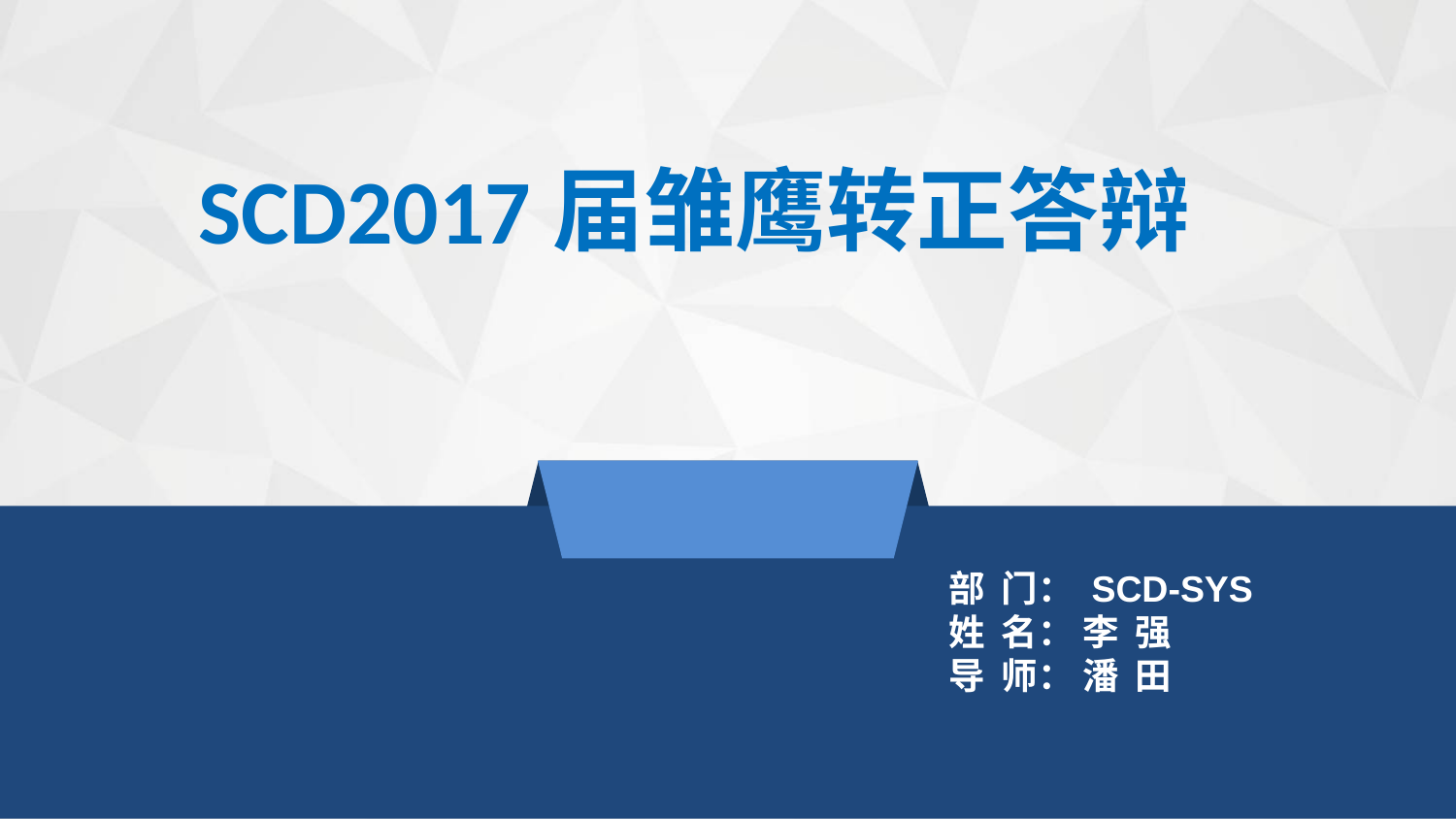

SCD2017届雏鹰转正答辩

部  门： SCD-SYS
姓  名： 李  强
导  师： 潘  田